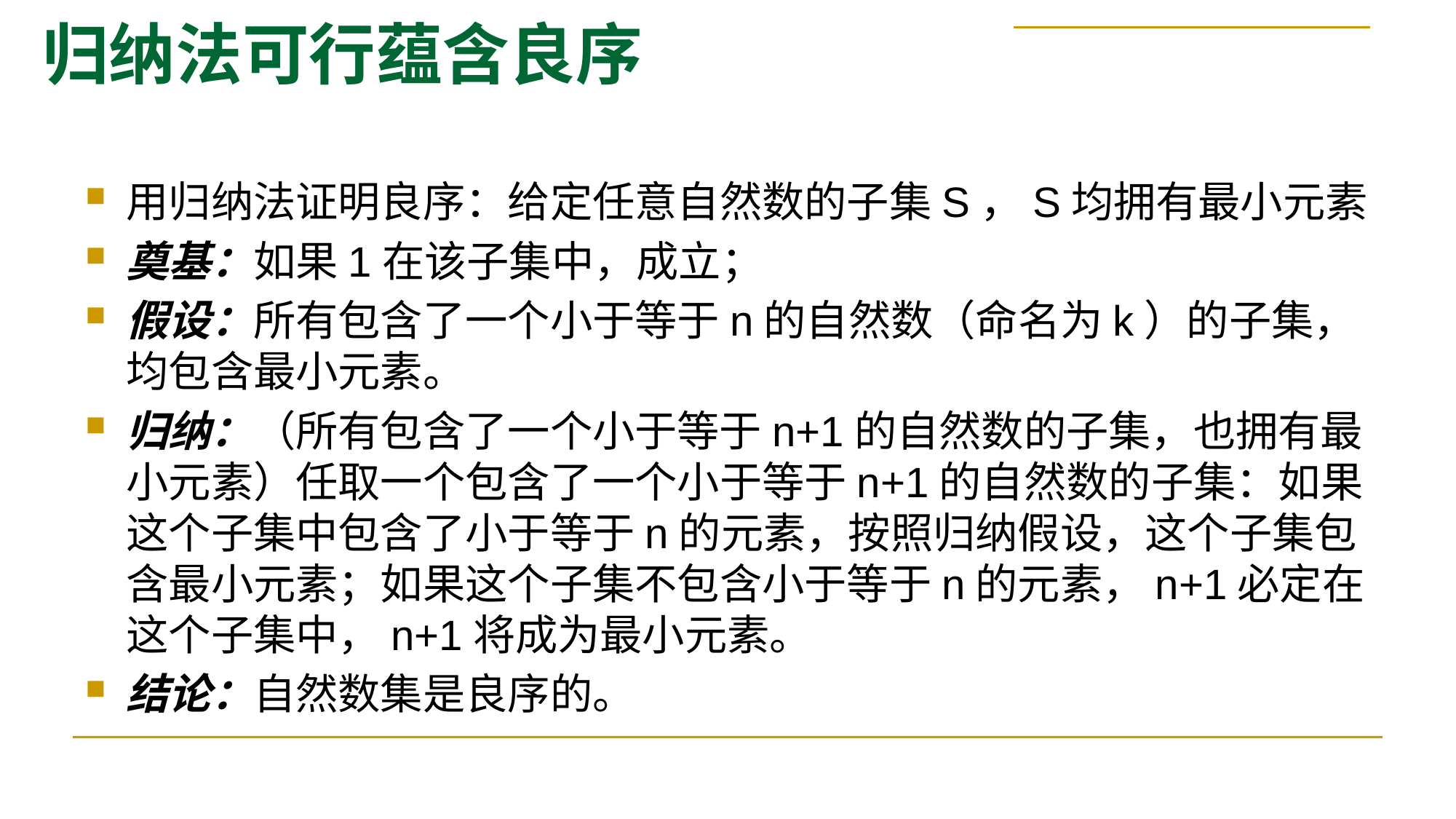

# 归纳法可行蕴含良序
用归纳法证明良序：给定任意自然数的子集S，S均拥有最小元素
奠基：如果1在该子集中，成立；
假设：所有包含了一个小于等于n的自然数（命名为k）的子集，均包含最小元素。
归纳：（所有包含了一个小于等于n+1的自然数的子集，也拥有最小元素）任取一个包含了一个小于等于n+1的自然数的子集：如果这个子集中包含了小于等于n的元素，按照归纳假设，这个子集包含最小元素；如果这个子集不包含小于等于n的元素，n+1必定在这个子集中，n+1将成为最小元素。
结论：自然数集是良序的。